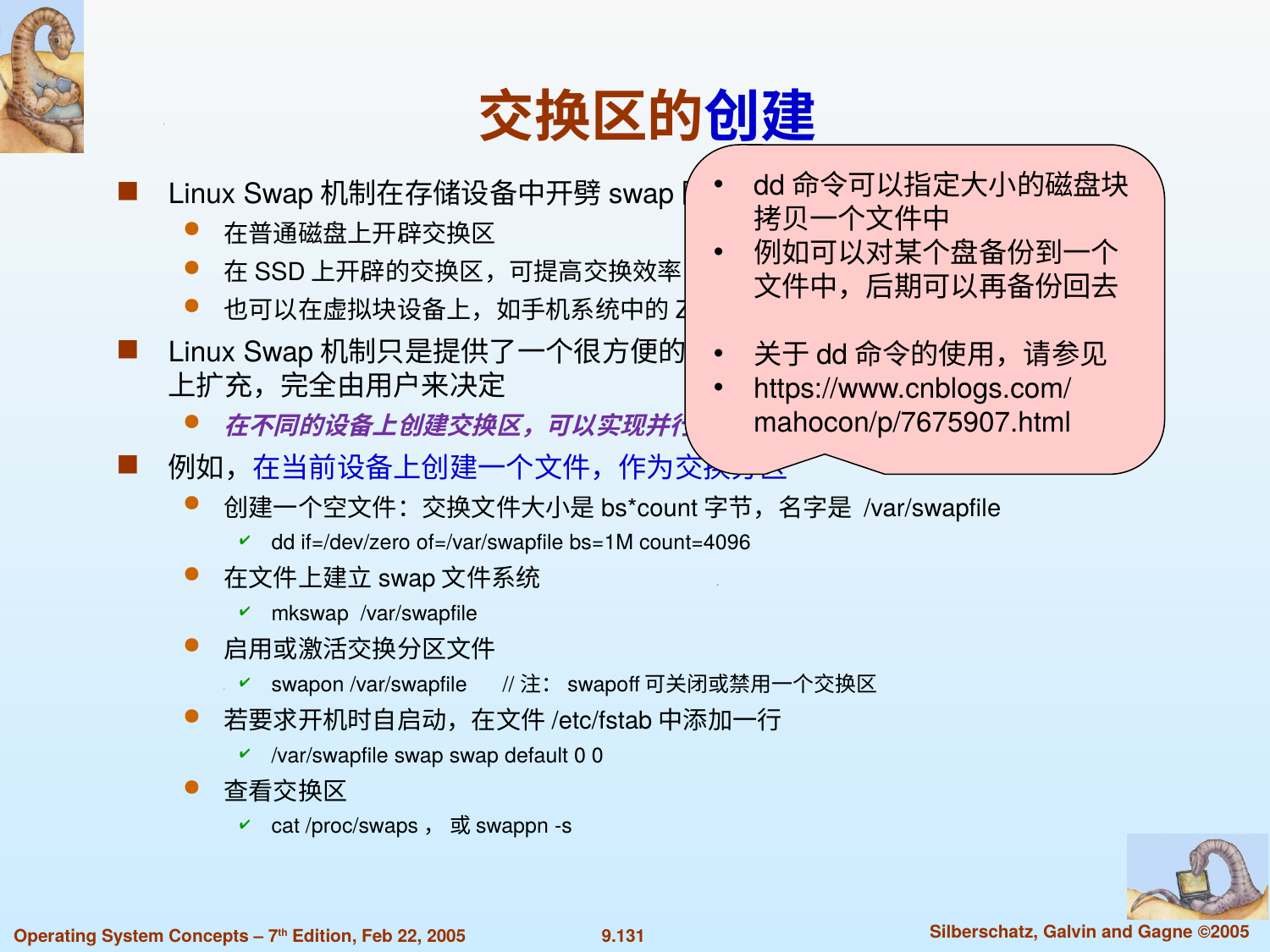

交换区的创建
dd命令可以指定大小的磁盘块拷贝一个文件中
例如可以对某个盘备份到一个文件中，后期可以再备份回去

关于dd命令的使用，请参见
https://www.cnblogs.com/mahocon/p/7675907.html

Linux Swap机制在存储设备中开劈swap区，如
在普通磁盘上开辟交换区
在SSD上开辟的交换区，可提高交换效率
也可以在虚拟块设备上，如手机系统中的ZRAM
Linux Swap机制只是提供了一个很方便的扩充虚拟内存的方法，至于在哪些设备上扩充，完全由用户来决定
在不同的设备上创建交换区，可以实现并行访问
例如，在当前设备上创建一个文件，作为交换分区
创建一个空文件：交换文件大小是bs*count字节，名字是 /var/swapfile
dd if=/dev/zero of=/var/swapfile bs=1M count=4096
在文件上建立swap文件系统
mkswap  /var/swapfile
启用或激活交换分区文件
swapon /var/swapfile      //注：swapoff可关闭或禁用一个交换区
若要求开机时自启动，在文件/etc/fstab中添加一行
/var/swapfile swap swap default 0 0
查看交换区
cat /proc/swaps， 或swappn -s